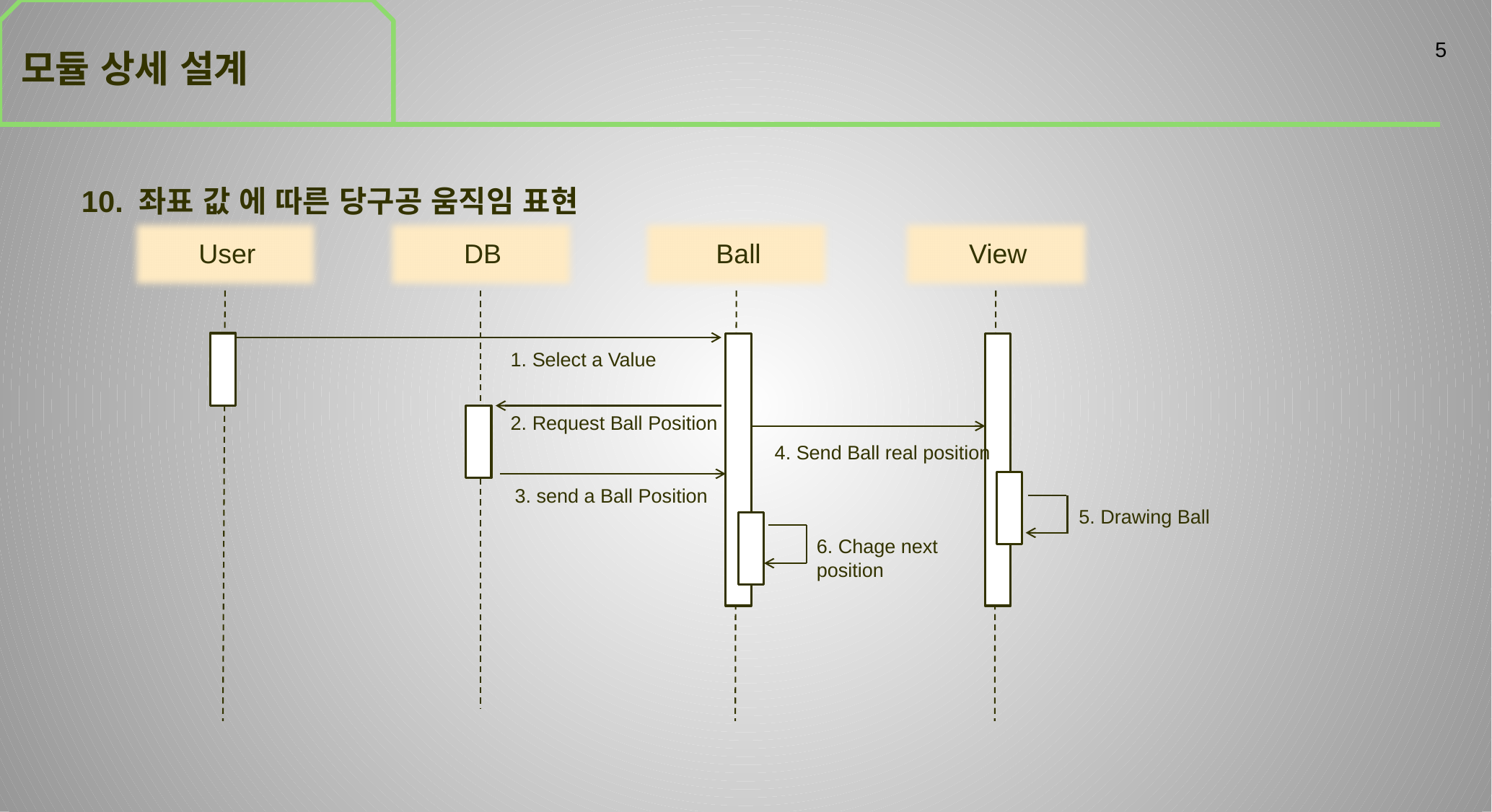

모듈 상세 설계
5
 10. 좌표 값 에 따른 당구공 움직임 표현

User
DB
Ball
View

1. Select a Value

2. Request Ball Position
4. Send Ball real position

3. send a Ball Position
5. Drawing Ball

6. Chage next position